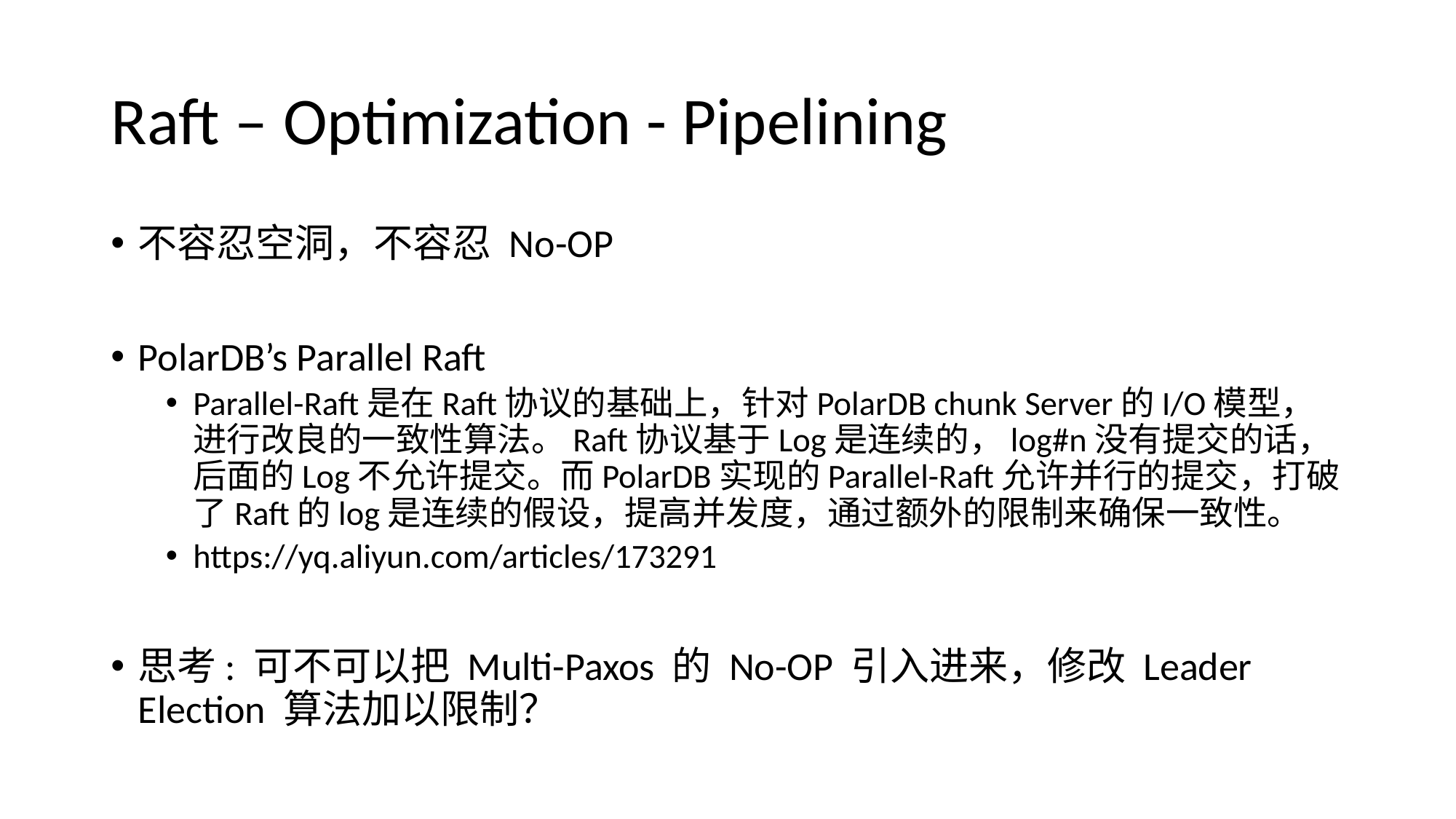

# Raft – Optimization - Pipelining
不容忍空洞，不容忍 No-OP

PolarDB’s Parallel Raft
Parallel-Raft是在Raft协议的基础上，针对PolarDB chunk Server的I/O模型，进行改良的一致性算法。Raft协议基于Log是连续的，log#n没有提交的话，后面的Log不允许提交。而PolarDB实现的Parallel-Raft允许并行的提交，打破了Raft的log是连续的假设，提高并发度，通过额外的限制来确保一致性。
https://yq.aliyun.com/articles/173291

思考: 可不可以把 Multi-Paxos 的 No-OP 引入进来，修改 Leader Election 算法加以限制？